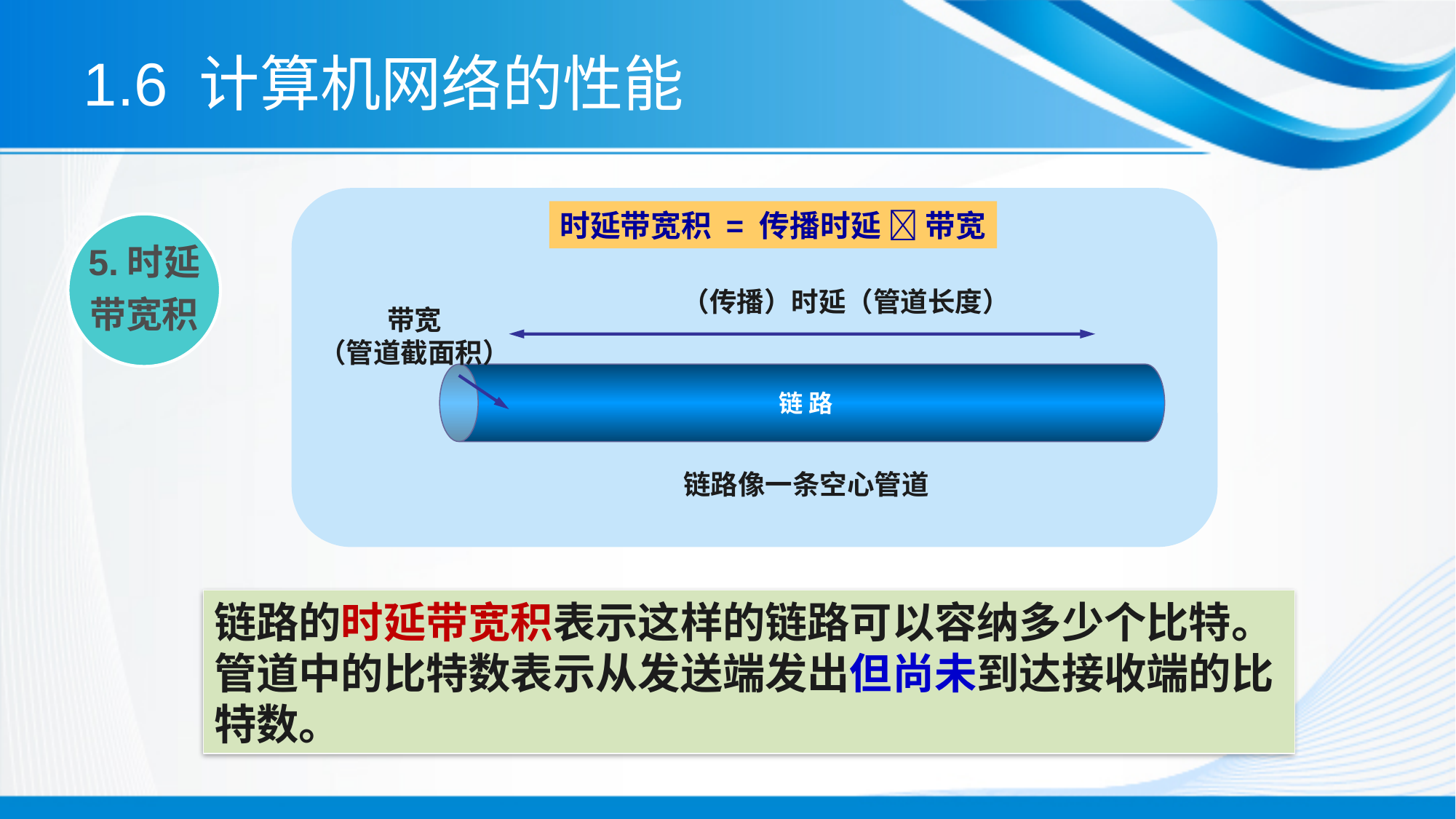

# 1.6 计算机网络的性能

时延带宽积 = 传播时延 × 带宽
（传播）时延（管道长度）
带宽
（管道截面积）

链 路
链路像一条空心管道

5.时延
带宽积
链路的时延带宽积表示这样的链路可以容纳多少个比特。
管道中的比特数表示从发送端发出但尚未到达接收端的比特数。